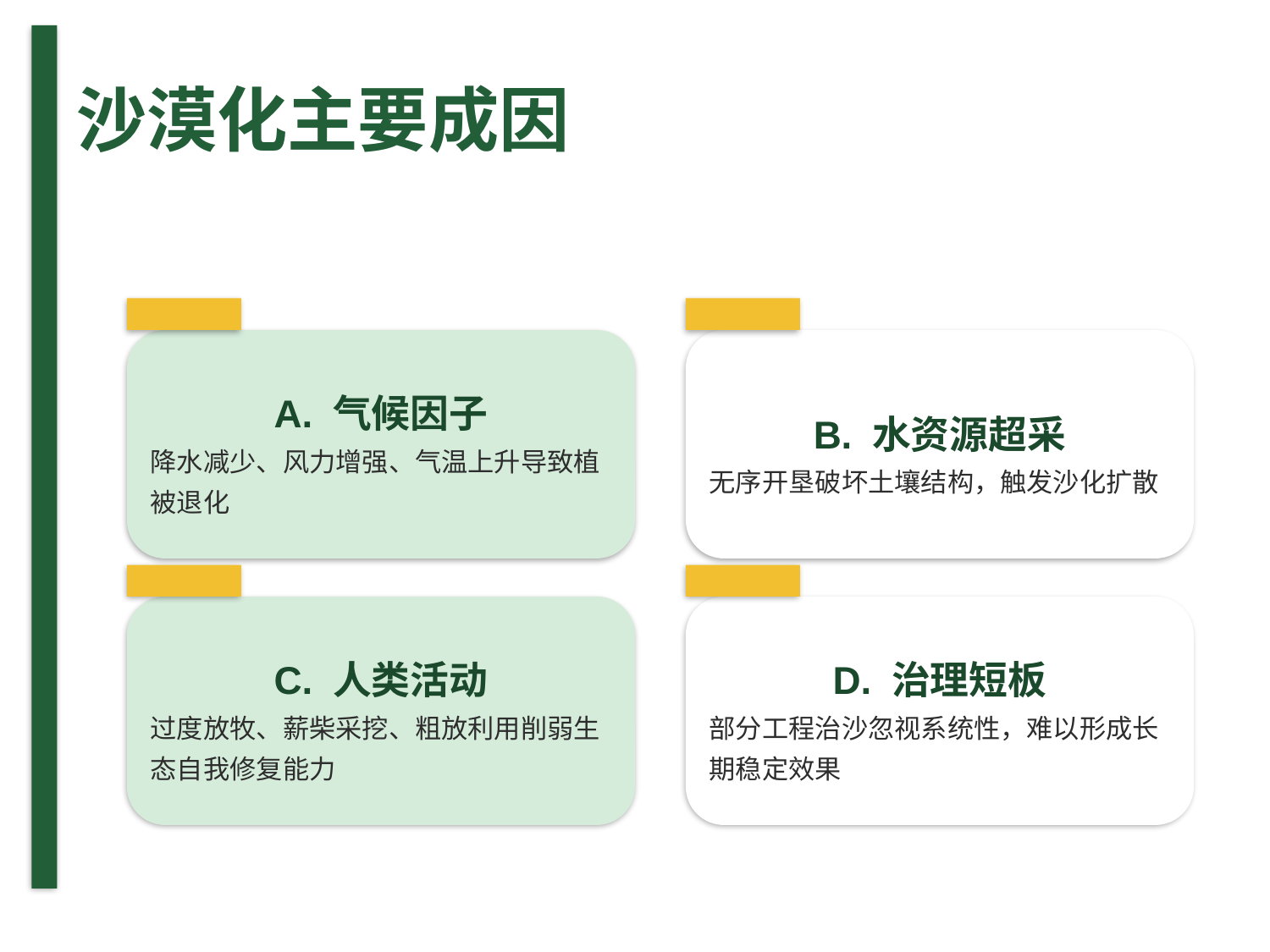

# 沙漠化主要成因

A. 气候因子
降水减少、风力增强、气温上升导致植被退化
B. 水资源超采
无序开垦破坏土壤结构，触发沙化扩散

C. 人类活动
过度放牧、薪柴采挖、粗放利用削弱生态自我修复能力
D. 治理短板
部分工程治沙忽视系统性，难以形成长期稳定效果